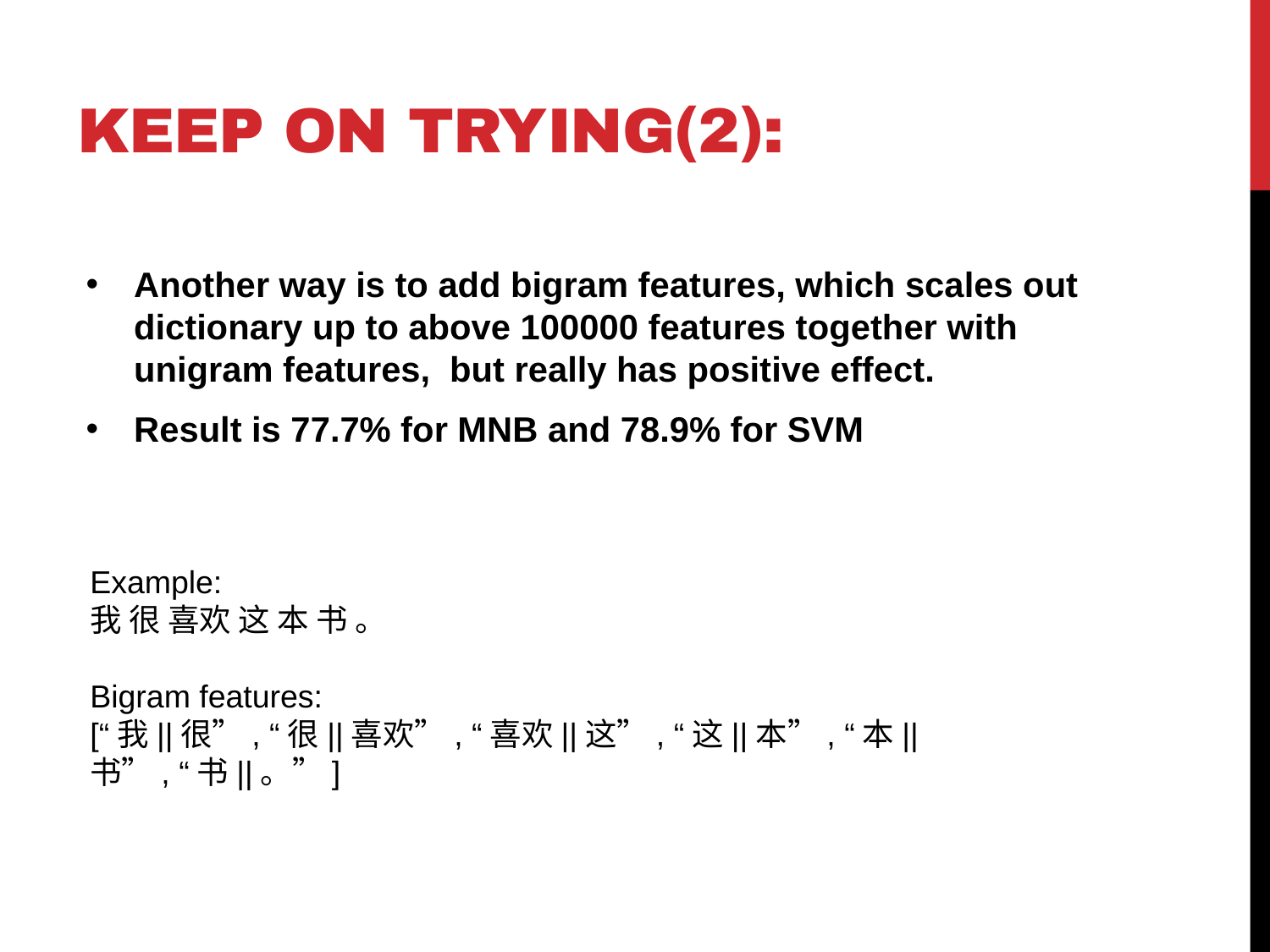

# Keep on trying(2):
Another way is to add bigram features, which scales out dictionary up to above 100000 features together with unigram features,  but really has positive effect.
Result is 77.7% for MNB and 78.9% for SVM
Example:
我 很 喜欢 这 本 书 。
Bigram features:
[“我||很”, “很||喜欢”, “喜欢||这”, “这||本”, “本||书”, “书||。”]